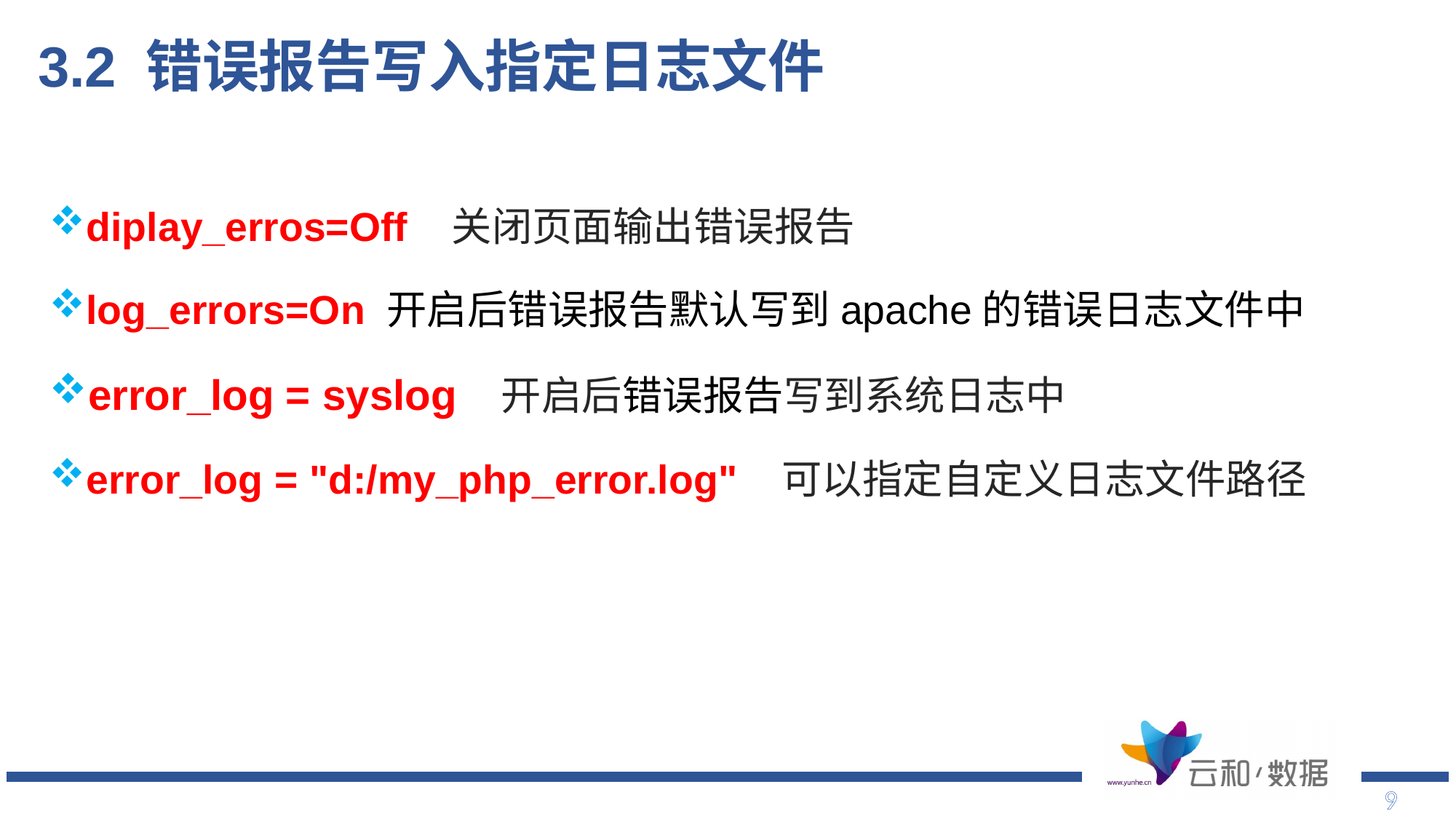

3.2 错误报告写入指定日志文件
# diplay_erros=Off   关闭页面输出错误报告
log_errors=On 开启后错误报告默认写到apache的错误日志文件中
error_log = syslog   开启后错误报告写到系统日志中
error_log = "d:/my_php_error.log"   可以指定自定义日志文件路径